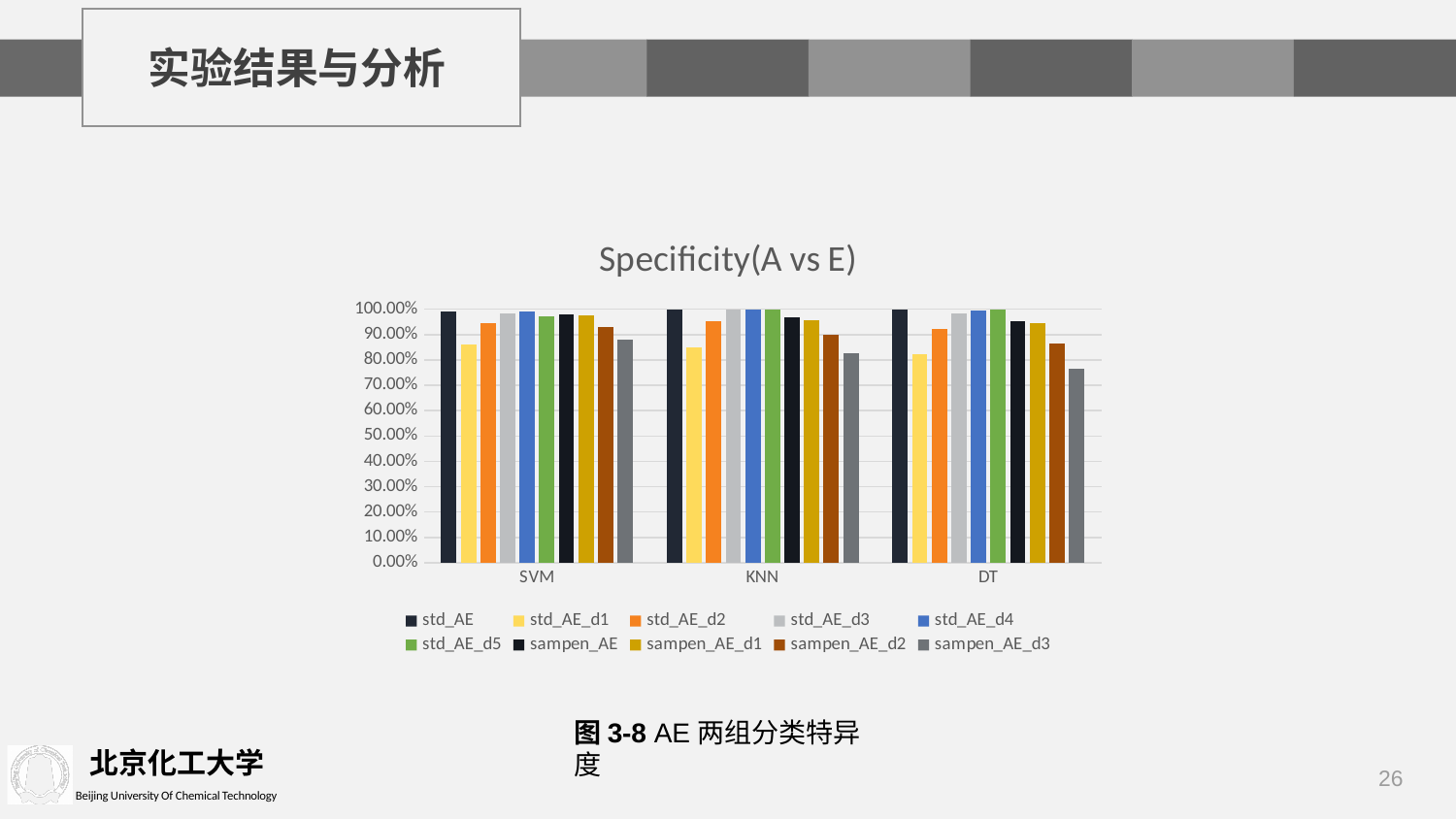

实验结果与分析

### Chart: Specificity(A vs E)

| Category | std_AE | std_AE_d1 | std_AE_d2 | std_AE_d3 | std_AE_d4 | std_AE_d5 | sampen_AE | sampen_AE_d1 | sampen_AE_d2 | sampen_AE_d3 |
|---|---|---|---|---|---|---|---|---|---|---|
| SVM | 0.99103 | 0.86233 | 0.94563 | 0.984067 | 0.992671 | 0.970254 | 0.978433 | 0.975098 | 0.929218 | 0.878342 |
| KNN | 1.0 | 0.84786 | 0.95266 | 1.0 | 1.0 | 1.0 | 0.968252 | 0.95786 | 0.900354 | 0.826472 |
| DT | 1.0 | 0.823211 | 0.923794 | 0.985218 | 0.995599 | 1.0 | 0.951447 | 0.945741 | 0.863894 | 0.765036 |
图3-8 AE两组分类特异度
26